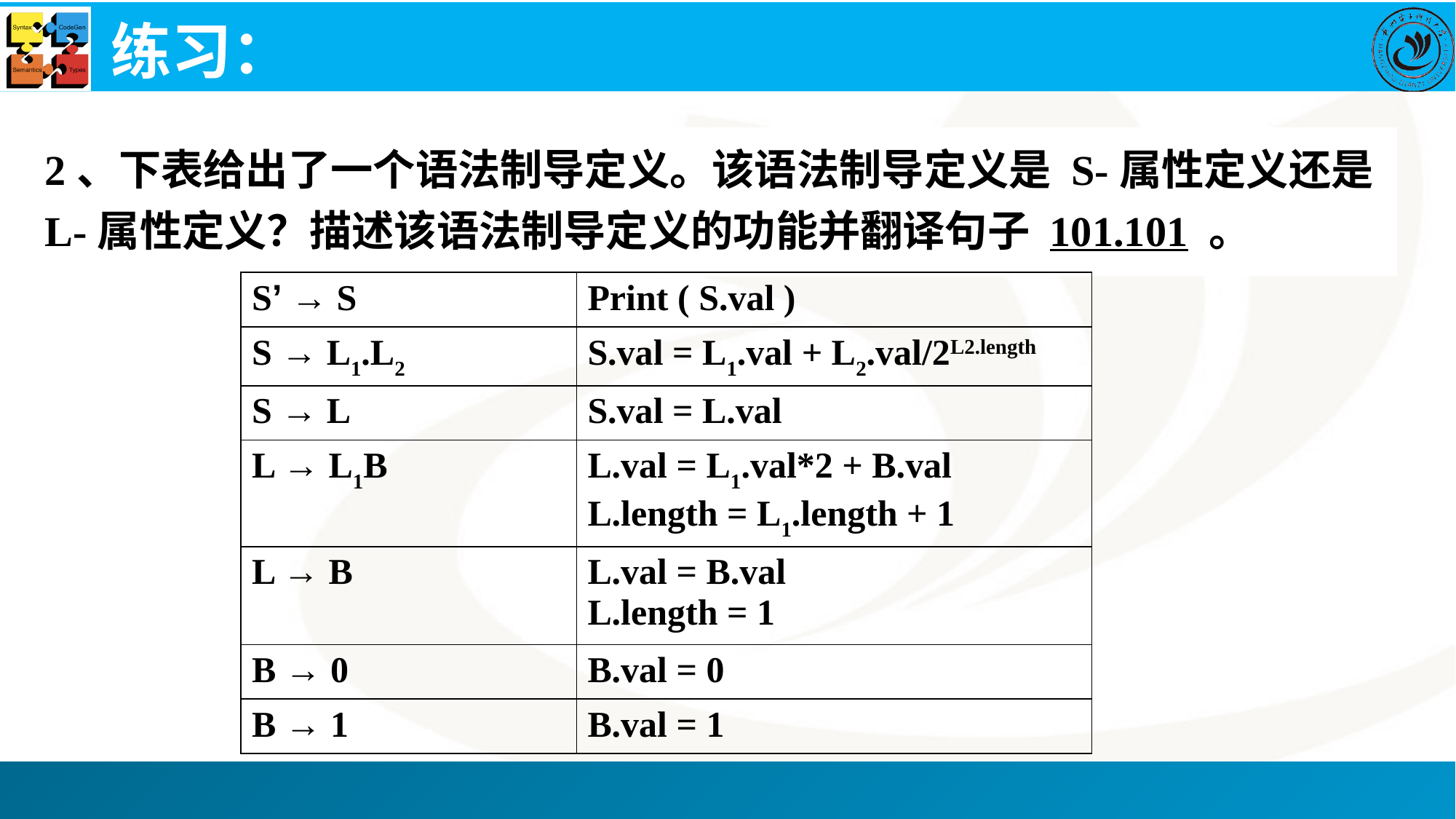

# 练习：
2、下表给出了一个语法制导定义。该语法制导定义是 S-属性定义还是 L-属性定义？描述该语法制导定义的功能并翻译句子 101.101 。
| S’ → S | Print ( S.val ) |
| --- | --- |
| S → L1.L2 | S.val = L1.val + L2.val/2L2.length |
| S → L | S.val = L.val |
| L → L1B | L.val = L1.val\*2 + B.val L.length = L1.length + 1 |
| L → B | L.val = B.val L.length = 1 |
| B → 0 | B.val = 0 |
| B → 1 | B.val = 1 |
57